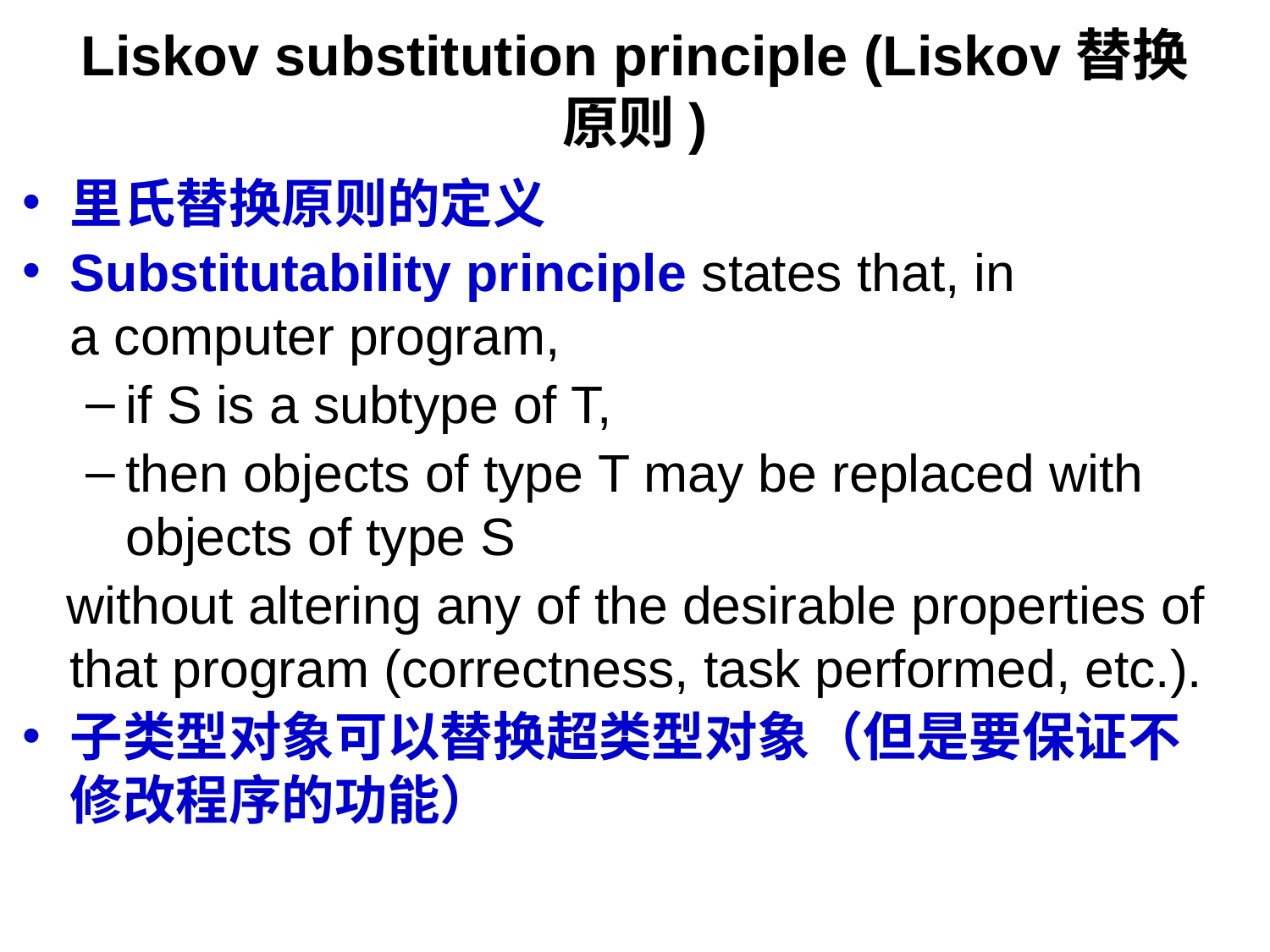

# Liskov substitution principle (Liskov替换原则)
里氏替换原则的定义
Substitutability principle states that, in a computer program,
if S is a subtype of T,
then objects of type T may be replaced with objects of type S
   without altering any of the desirable properties of that program (correctness, task performed, etc.).
子类型对象可以替换超类型对象（但是要保证不修改程序的功能）